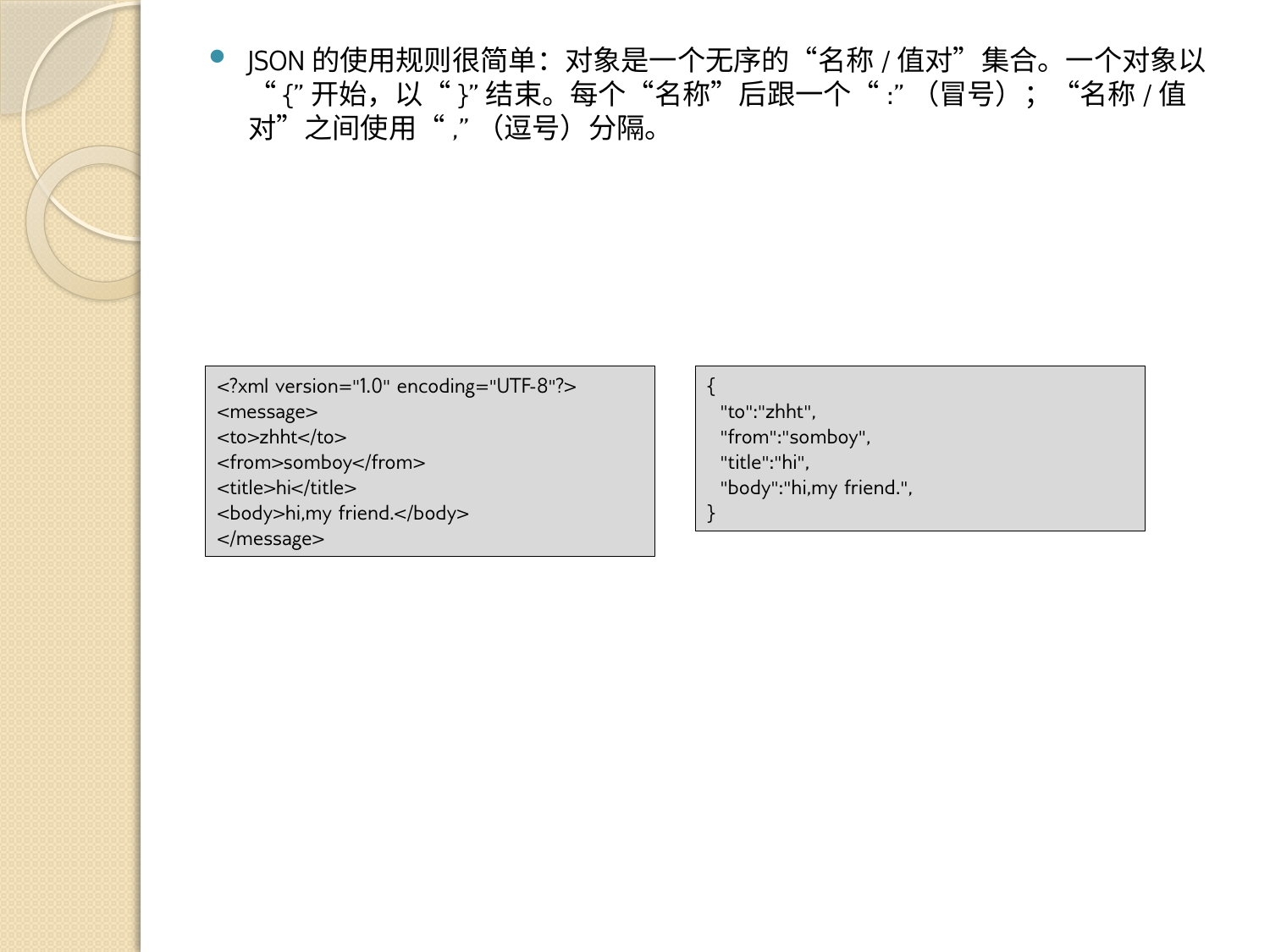

JSON的使用规则很简单：对象是一个无序的“名称/值对”集合。一个对象以“{”开始，以“}”结束。每个“名称”后跟一个“:”（冒号）；“名称/值对”之间使用“,”（逗号）分隔。
<?xml version="1.0" encoding="UTF-8"?>
<message>
<to>zhht</to>
<from>somboy</from>
<title>hi</title>
<body>hi,my friend.</body>
</message>
{
  "to":"zhht",
  "from":"somboy",
  "title":"hi",
  "body":"hi,my friend.",
}